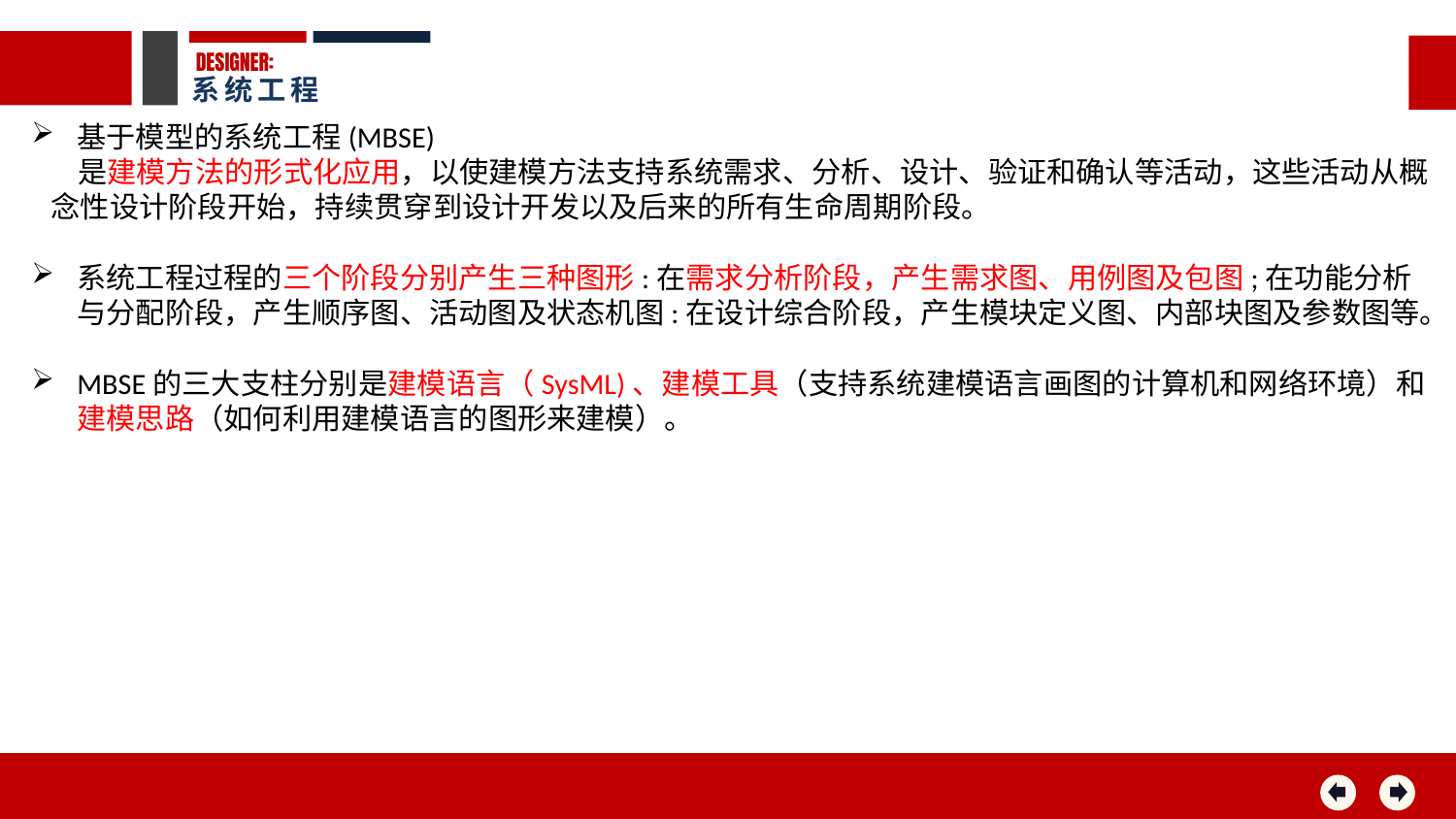

DESIGNER:
系统工程
基于模型的系统工程(MBSE)
      是建模方法的形式化应用，以使建模方法支持系统需求、分析、设计、验证和确认等活动，这些活动从概    念性设计阶段开始，持续贯穿到设计开发以及后来的所有生命周期阶段。

系统工程过程的三个阶段分别产生三种图形:在需求分析阶段，产生需求图、用例图及包图;在功能分析与分配阶段，产生顺序图、活动图及状态机图:在设计综合阶段，产生模块定义图、内部块图及参数图等。

MBSE的三大支柱分别是建模语言（SysML)、建模工具（支持系统建模语言画图的计算机和网络环境）和建模思路（如何利用建模语言的图形来建模）。